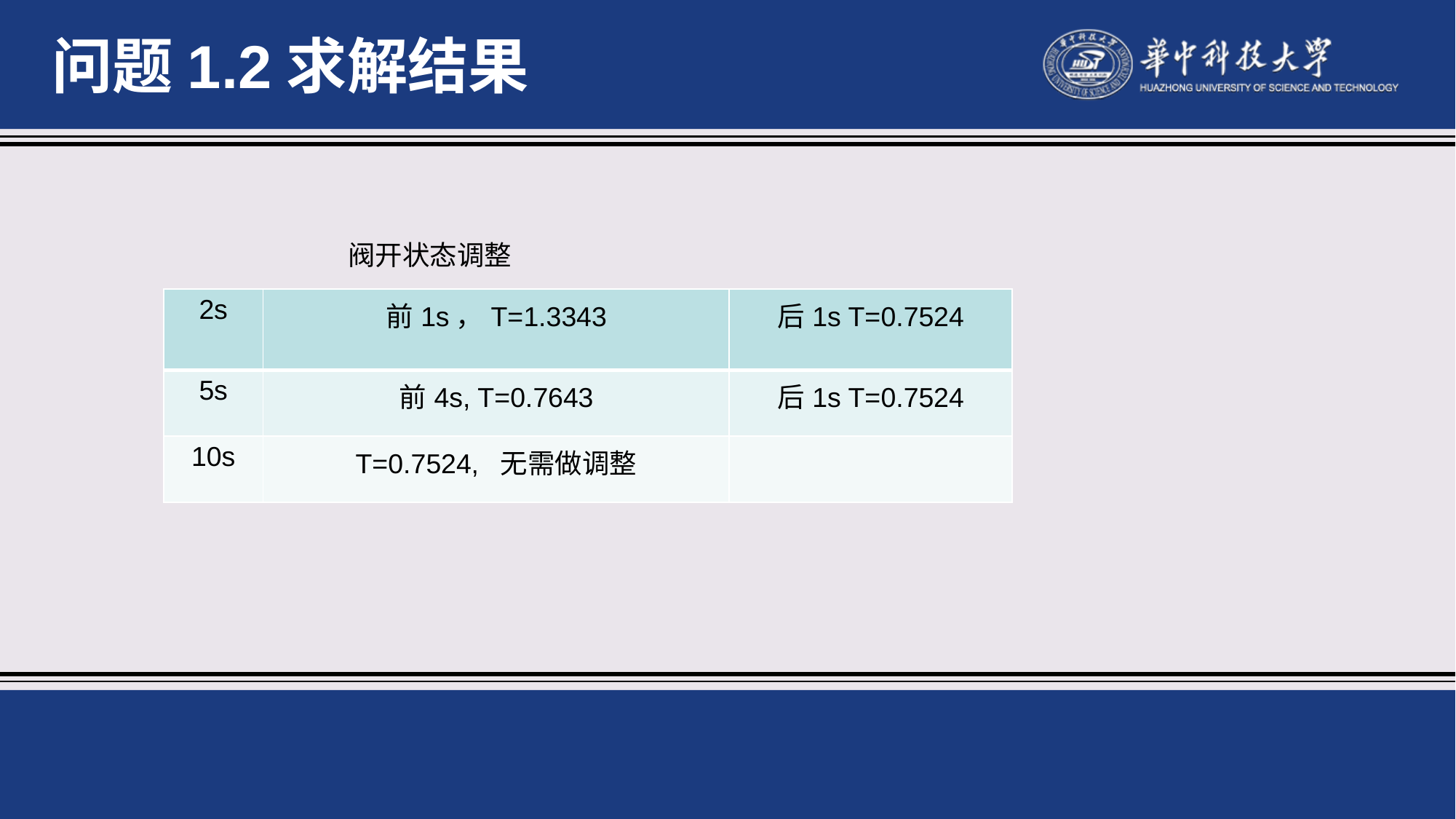

问题1.2求解结果
阀开状态调整
| 2s | 前1s，T=1.3343 | 后1s T=0.7524 |
| --- | --- | --- |
| 5s | 前4s, T=0.7643 | 后1s T=0.7524 |
| 10s | T=0.7524, 无需做调整 |  |